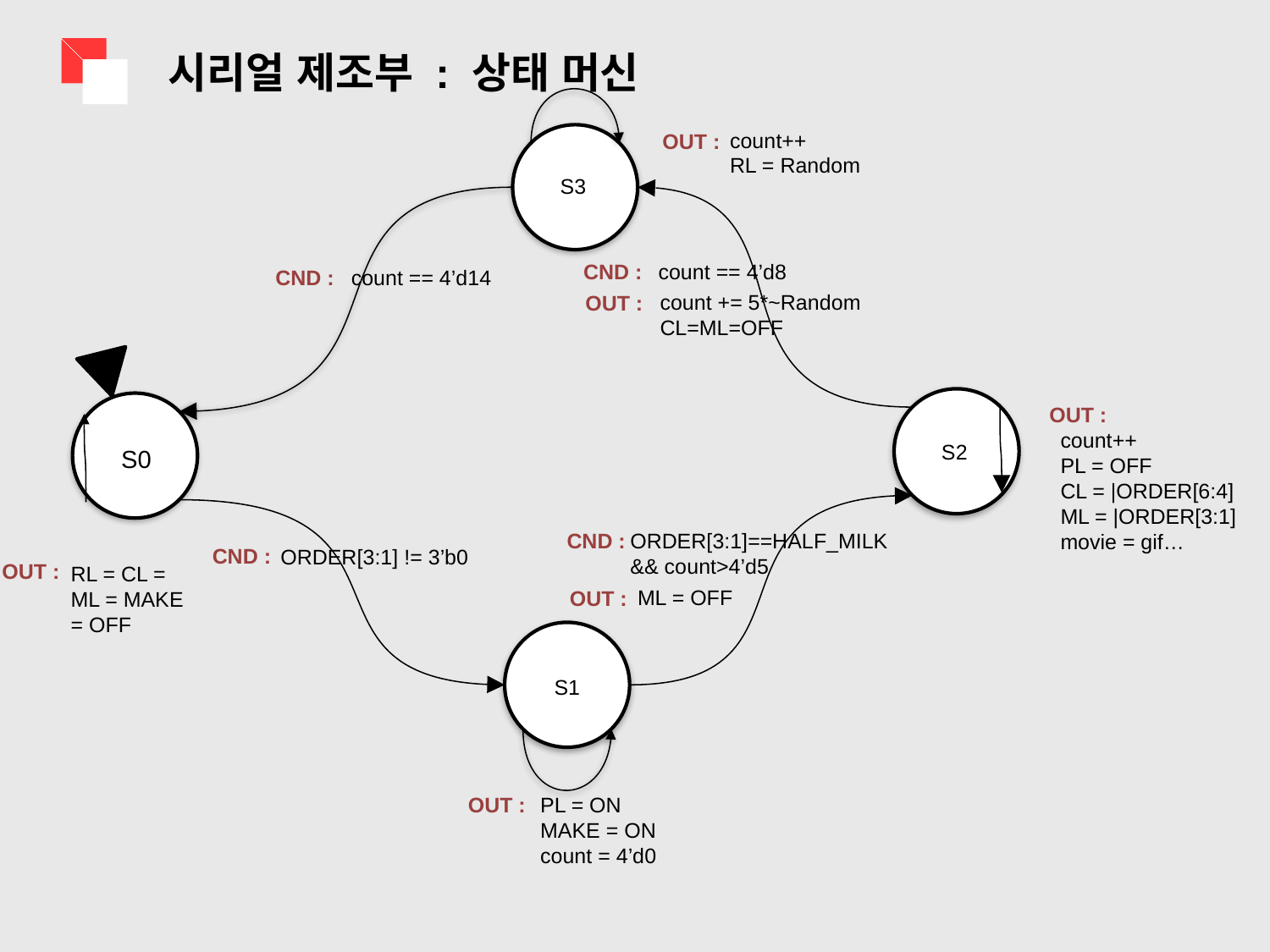

시리얼 제조부 : 상태 머신

count++
RL = Random
OUT :

S3

count == 4’d14
CND :
count == 4’d8
CND :
count += 5*~Random
CL=ML=OFF
OUT :

S0
OUT :
RL = CL =
ML = MAKE
= OFF

S2
OUT :
count++
PL = OFF
CL = |ORDER[6:4]
ML = |ORDER[3:1]
movie = gif…

CND :
ORDER[3:1]==HALF_MILK
&& count>4’d5
ML = OFF
OUT :
CND :
ORDER[3:1] != 3’b0

S1
PL = ON
MAKE = ON
count = 4’d0
OUT :